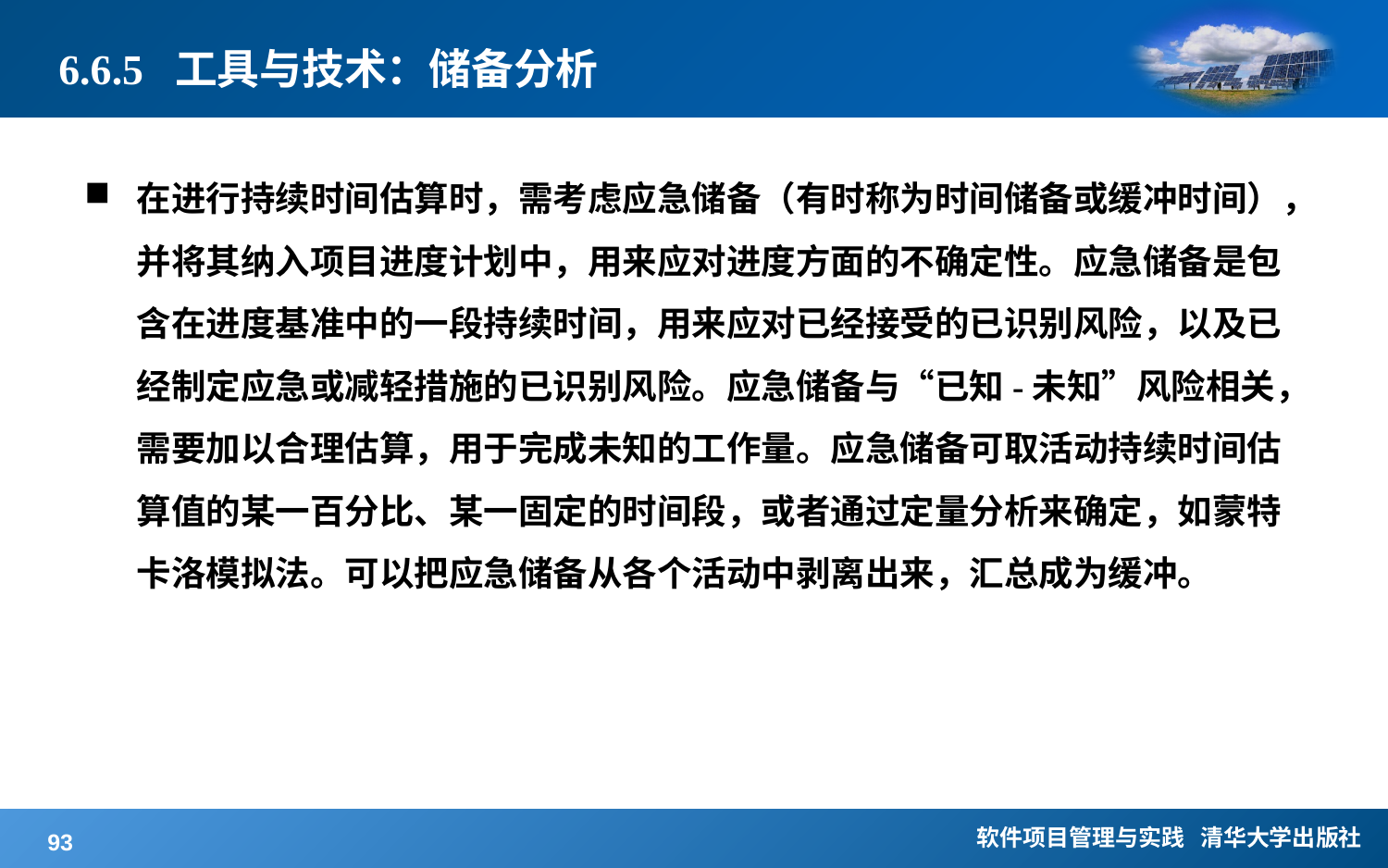

# 6.6.5  工具与技术：储备分析
在进行持续时间估算时，需考虑应急储备（有时称为时间储备或缓冲时间），并将其纳入项目进度计划中，用来应对进度方面的不确定性。应急储备是包含在进度基准中的一段持续时间，用来应对已经接受的已识别风险，以及已经制定应急或减轻措施的已识别风险。应急储备与“已知-未知”风险相关，需要加以合理估算，用于完成未知的工作量。应急储备可取活动持续时间估算值的某一百分比、某一固定的时间段，或者通过定量分析来确定，如蒙特卡洛模拟法。可以把应急储备从各个活动中剥离出来，汇总成为缓冲。